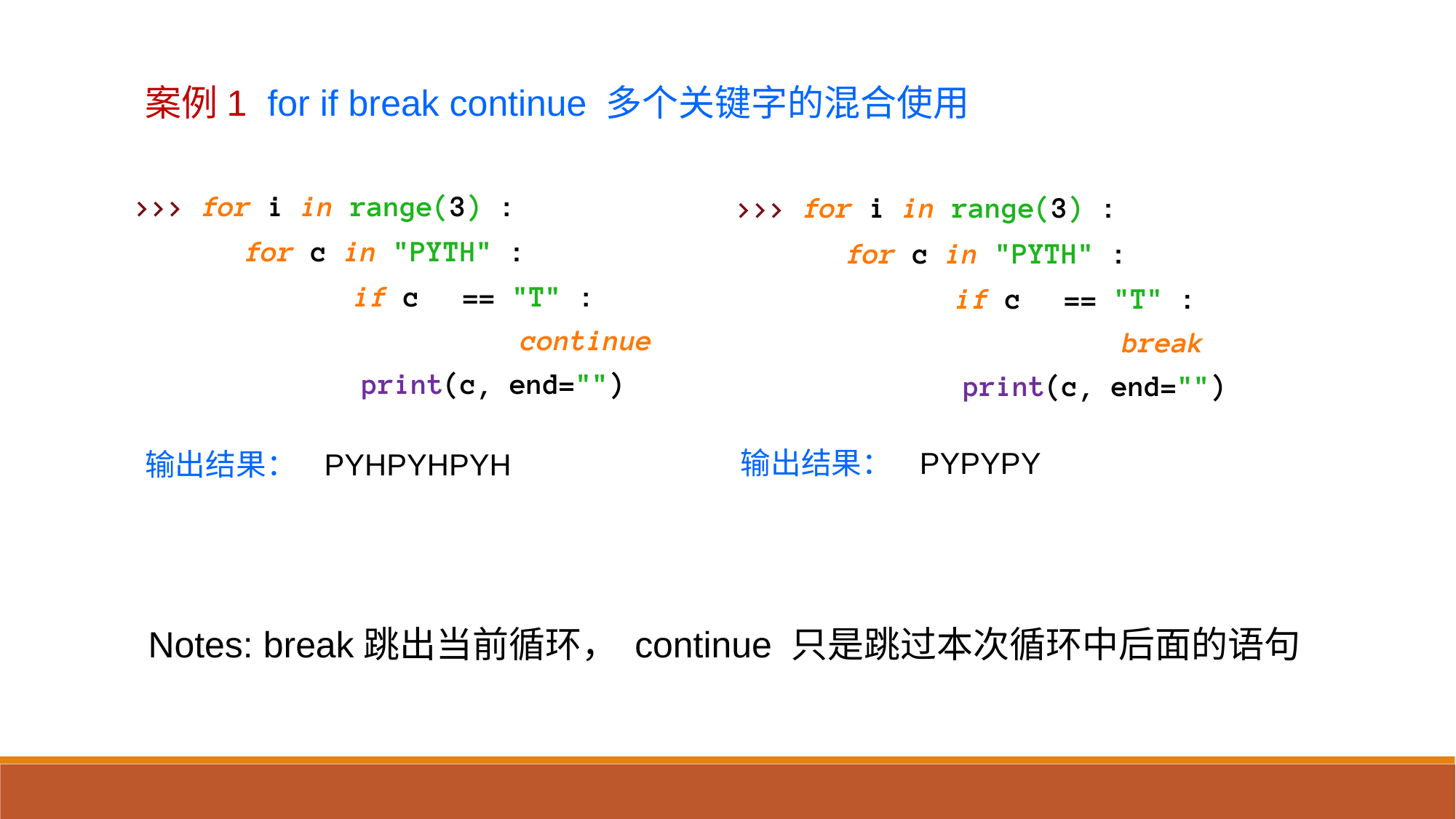

案例1  for if break continue 多个关键字的混合使用
>>> for i in range(3) :
	for c in "PYTH" :
		if c	== "T" :
		continue
	print(c, end="")
>>> for i in range(3) :
	for c in "PYTH" :
		if c	== "T" :
		break
	print(c, end="")
输出结果：   PYPYPY
输出结果：   PYHPYHPYH
Notes: break跳出当前循环， continue 只是跳过本次循环中后面的语句